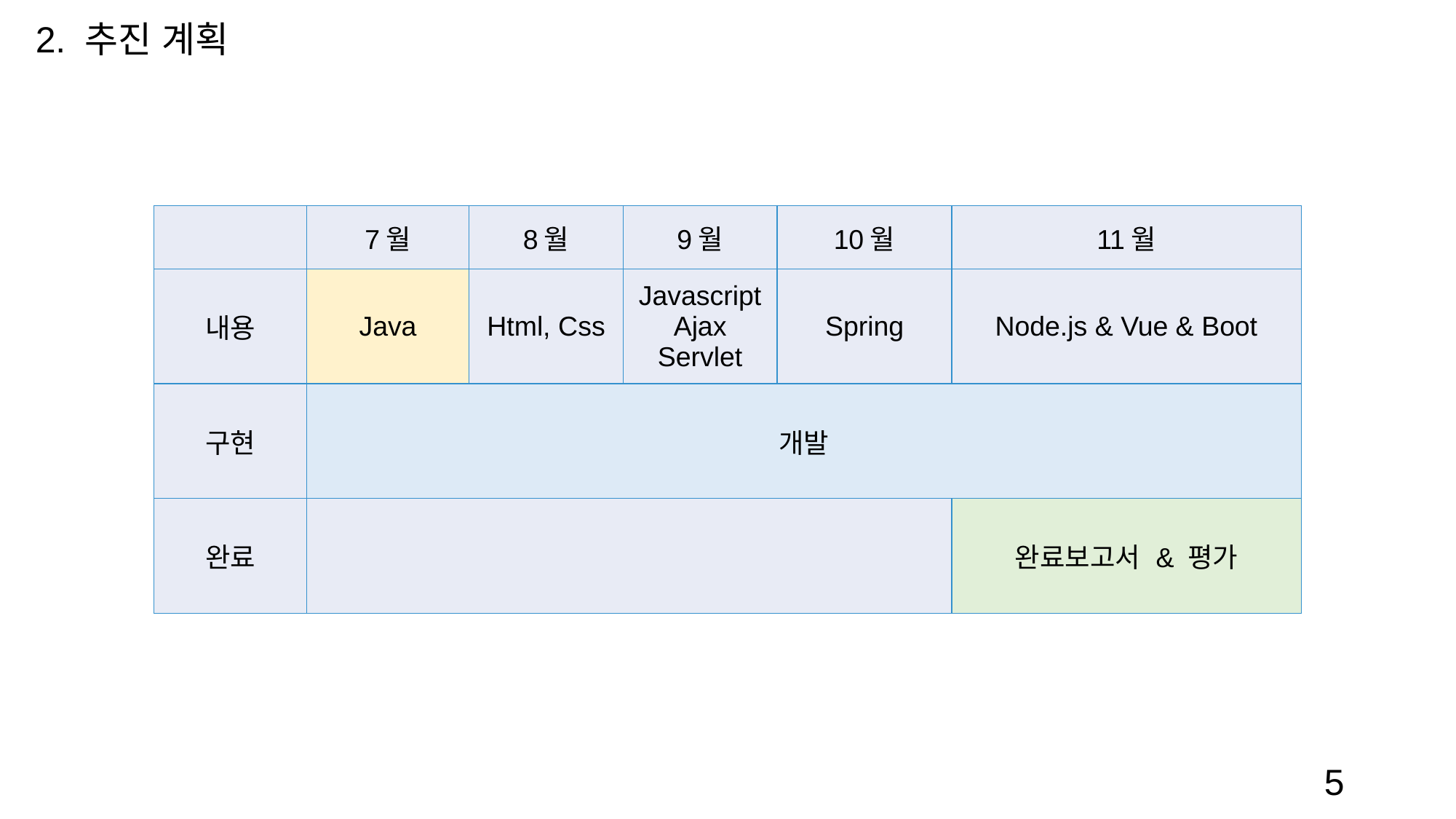

2. 추진 계획
|  | 7월 | 8월 | 9월 | 10월 | 11월 |  |
| --- | --- | --- | --- | --- | --- | --- |
| 내용 | Java | Html, Css | Javascript Ajax Servlet | Spring | Node.js & Vue & Boot |  |
| 구현 | 개발 |  |  |  |  |  |
| 완료 |  |  |  |  | 완료보고서 & 평가 |  |
5